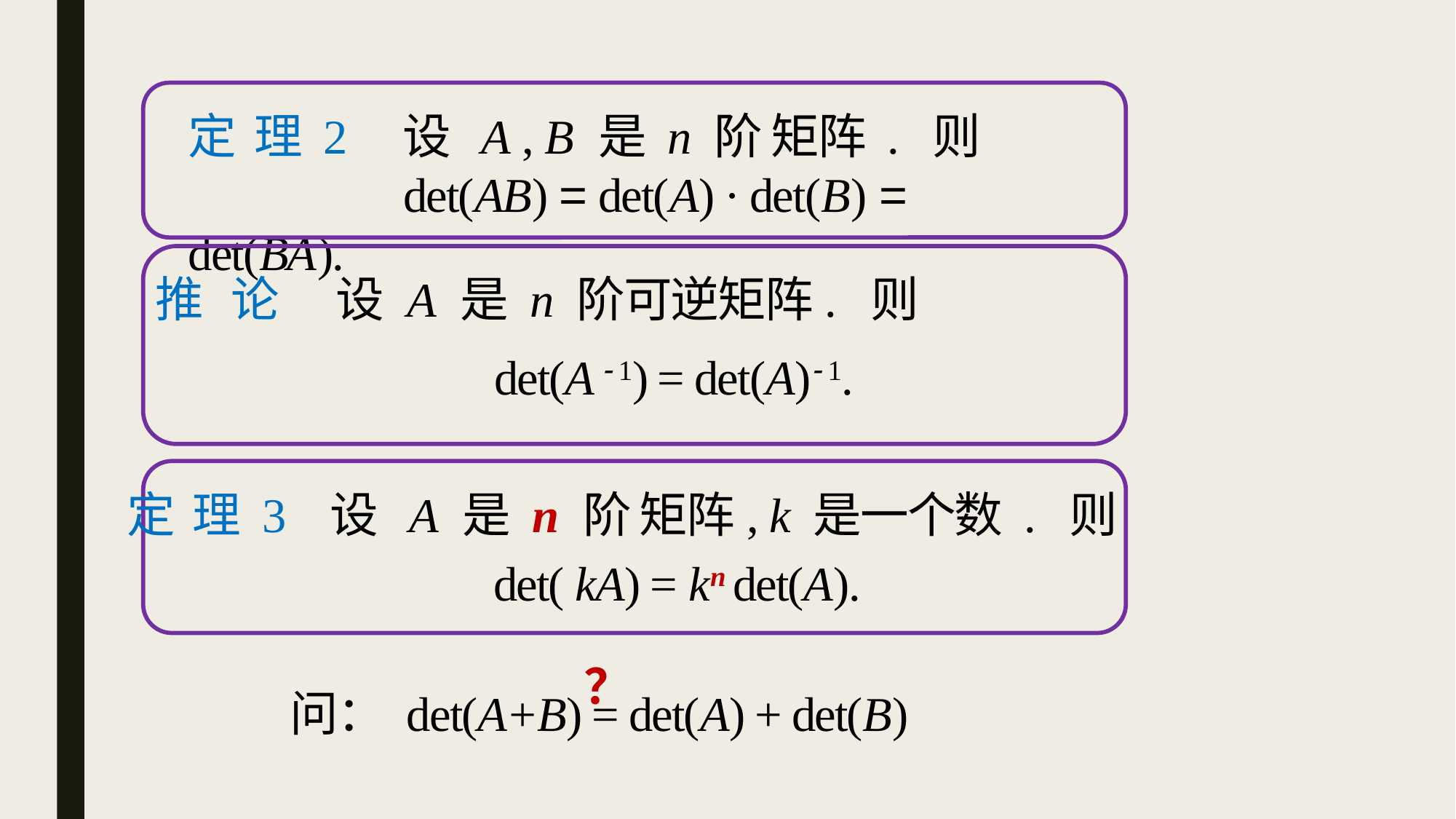

定  理 2    设  A , B 是 n 阶 矩阵 .  则
                    det(AB) = det(A) · det(B) = det(BA).

推   论      设 A 是 n 阶可逆矩阵.  则
det(A − 1) = det(A)− 1.

定  理 3   设  A 是 n 阶 矩阵, k 是一个数 .  则
det( kA) = kn det(A).
？

问： det(A+B) = det(A) + det(B)